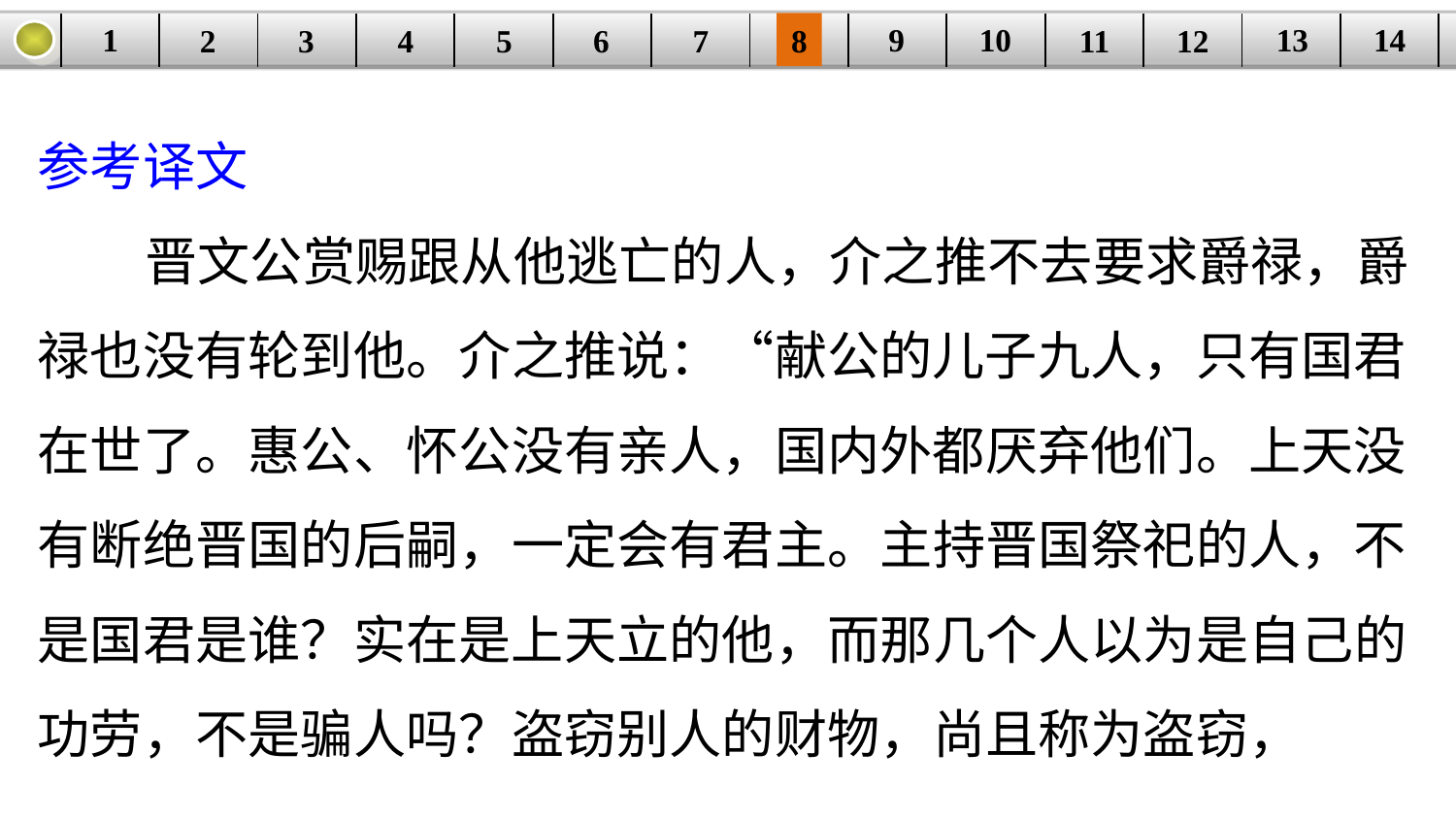

14
9
10
1
13
3
4
5
6
8
11
2
12
|  |  |  |  |  |  |  |  |  |  |  |  |  |  |
| --- | --- | --- | --- | --- | --- | --- | --- | --- | --- | --- | --- | --- | --- |
7

参考译文
        晋文公赏赐跟从他逃亡的人，介之推不去要求爵禄，爵禄也没有轮到他。介之推说：“献公的儿子九人，只有国君在世了。惠公、怀公没有亲人，国内外都厌弃他们。上天没有断绝晋国的后嗣，一定会有君主。主持晋国祭祀的人，不是国君是谁？实在是上天立的他，而那几个人以为是自己的功劳，不是骗人吗？盗窃别人的财物，尚且称为盗窃，